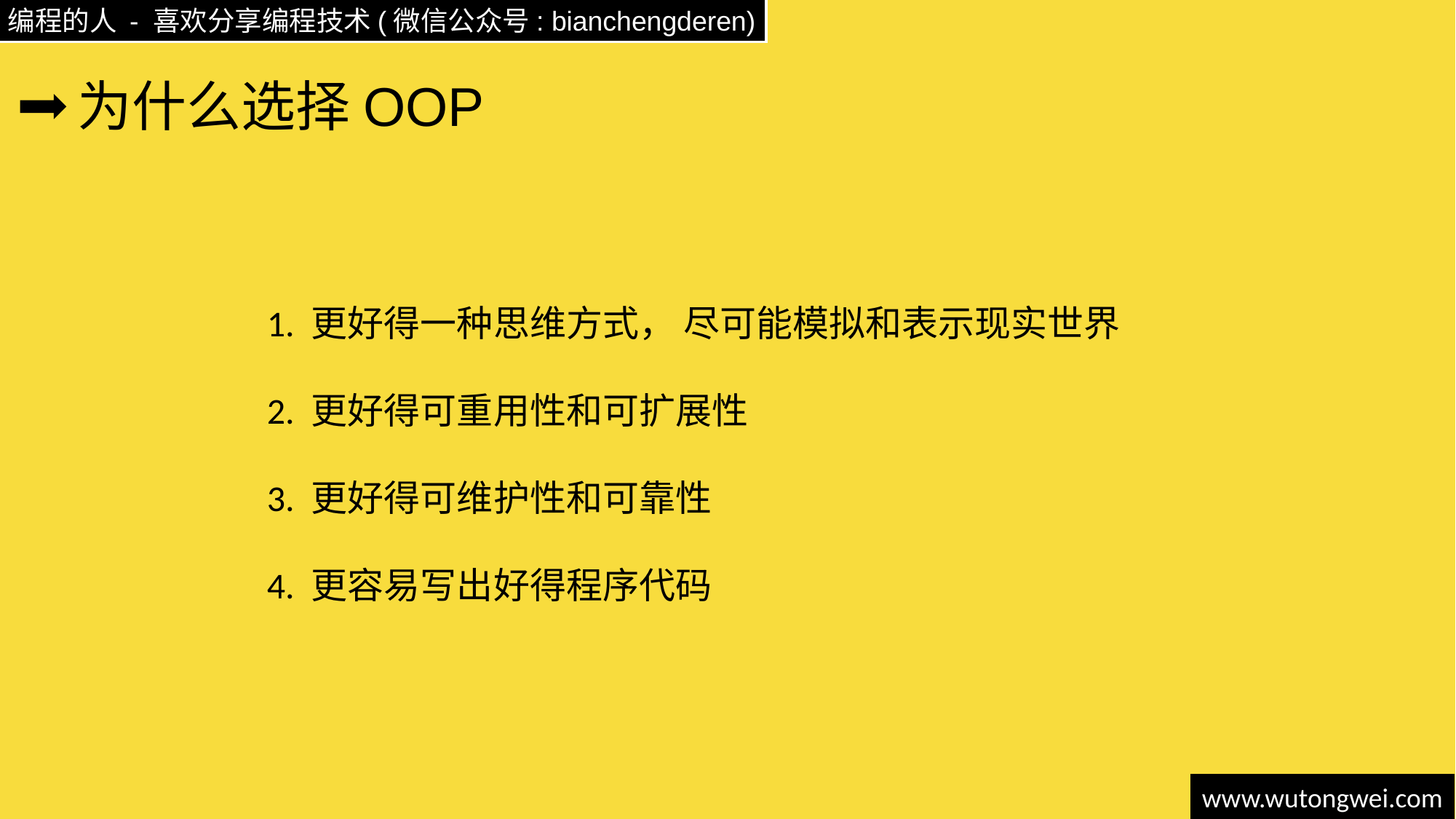

# 为什么选择OOP
1. 更好得一种思维方式， 尽可能模拟和表示现实世界
2. 更好得可重用性和可扩展性
3. 更好得可维护性和可靠性
4. 更容易写出好得程序代码